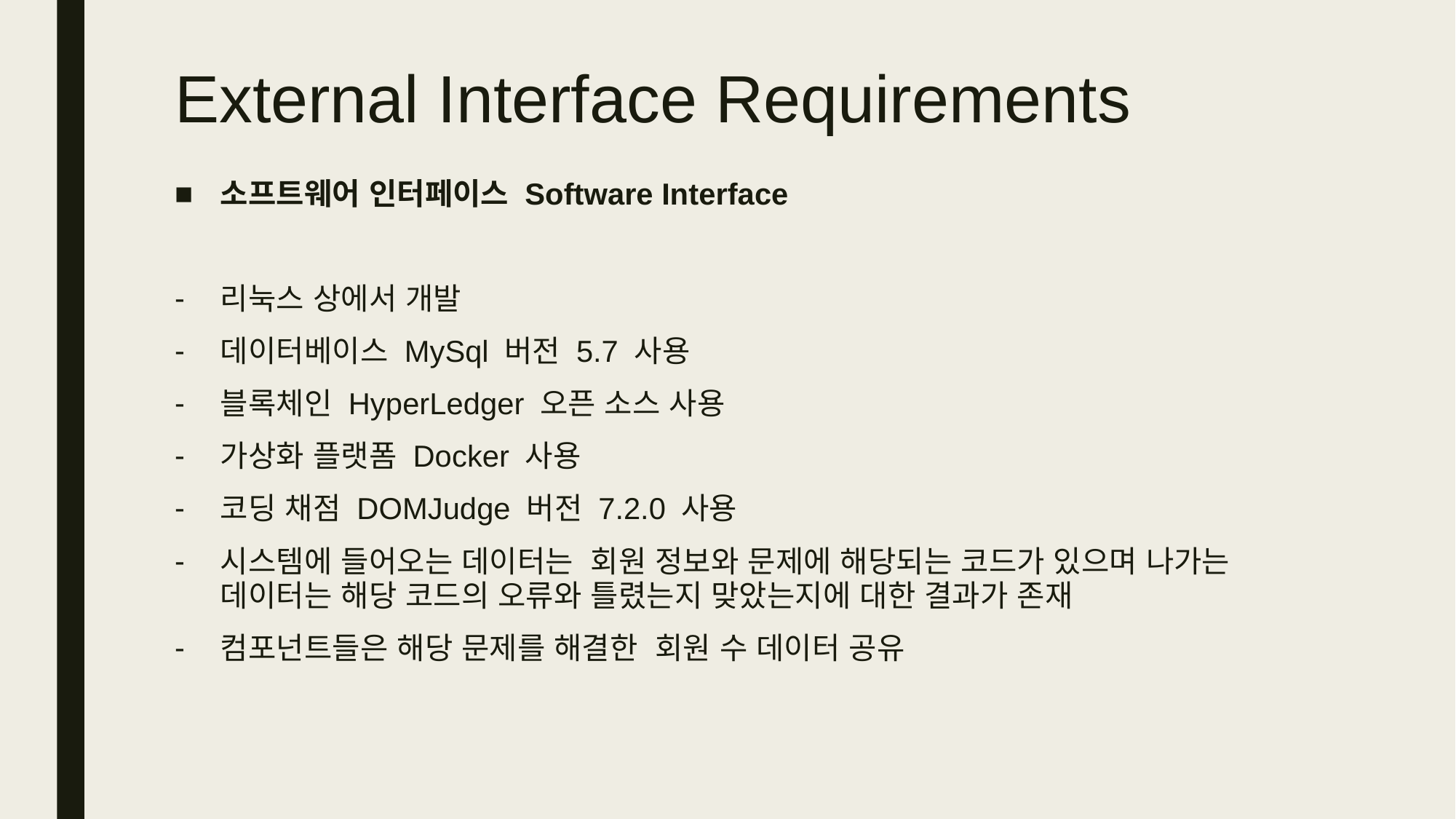

# External Interface Requirements
소프트웨어 인터페이스 Software Interface

리눅스 상에서 개발
데이터베이스 MySql 버전 5.7 사용
블록체인 HyperLedger 오픈 소스 사용
가상화 플랫폼 Docker 사용
코딩 채점 DOMJudge 버전 7.2.0 사용
시스템에 들어오는 데이터는  회원 정보와 문제에 해당되는 코드가 있으며 나가는 데이터는 해당 코드의 오류와 틀렸는지 맞았는지에 대한 결과가 존재
컴포넌트들은 해당 문제를 해결한  회원 수 데이터 공유